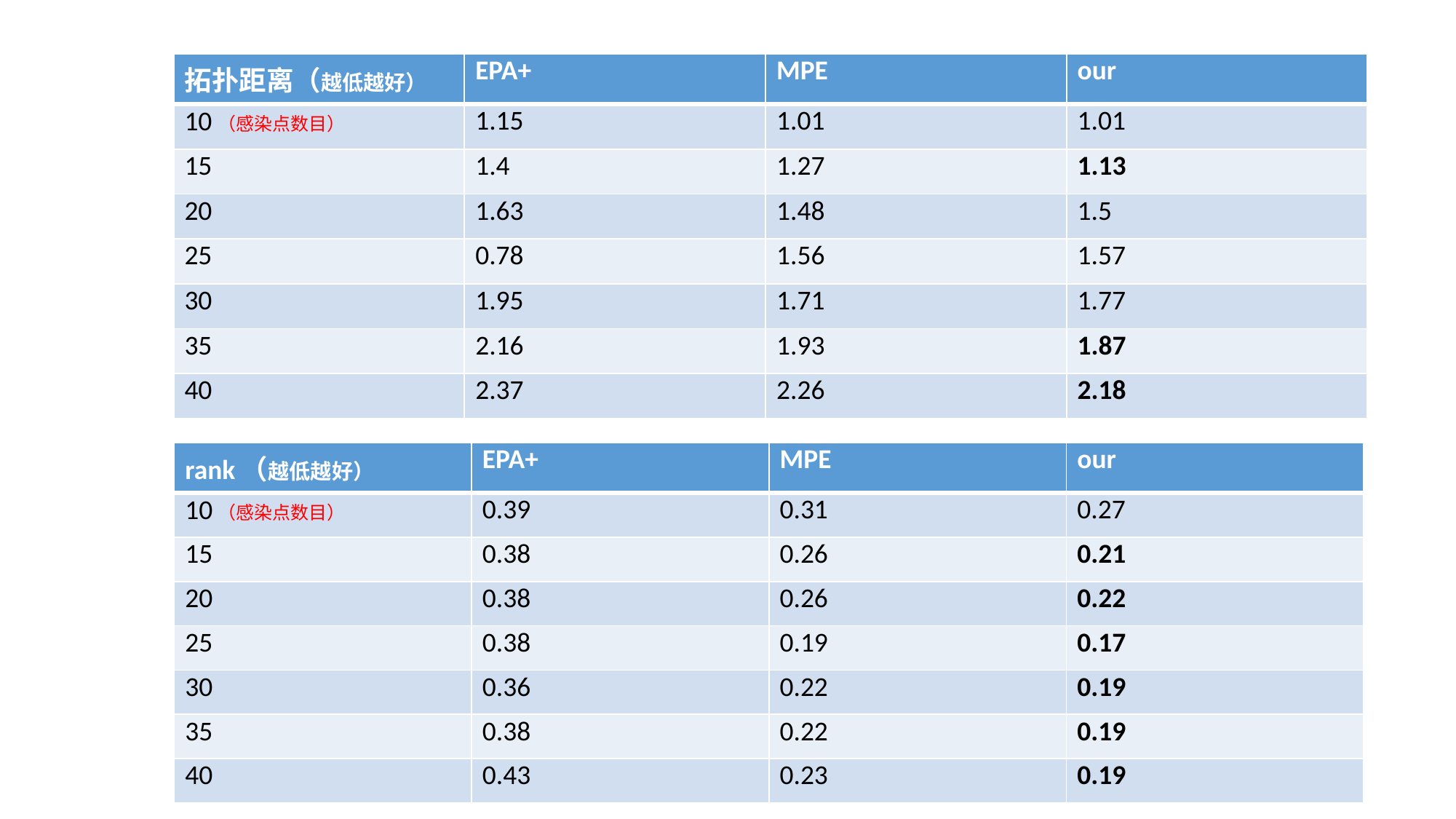

| 拓扑距离（越低越好） | EPA+ | MPE | our |
| --- | --- | --- | --- |
| 10（感染点数目） | 1.15 | 1.01 | 1.01 |
| 15 | 1.4 | 1.27 | 1.13 |
| 20 | 1.63 | 1.48 | 1.5 |
| 25 | 0.78 | 1.56 | 1.57 |
| 30 | 1.95 | 1.71 | 1.77 |
| 35 | 2.16 | 1.93 | 1.87 |
| 40 | 2.37 | 2.26 | 2.18 |
| rank（越低越好） | EPA+ | MPE | our |
| --- | --- | --- | --- |
| 10（感染点数目） | 0.39 | 0.31 | 0.27 |
| 15 | 0.38 | 0.26 | 0.21 |
| 20 | 0.38 | 0.26 | 0.22 |
| 25 | 0.38 | 0.19 | 0.17 |
| 30 | 0.36 | 0.22 | 0.19 |
| 35 | 0.38 | 0.22 | 0.19 |
| 40 | 0.43 | 0.23 | 0.19 |